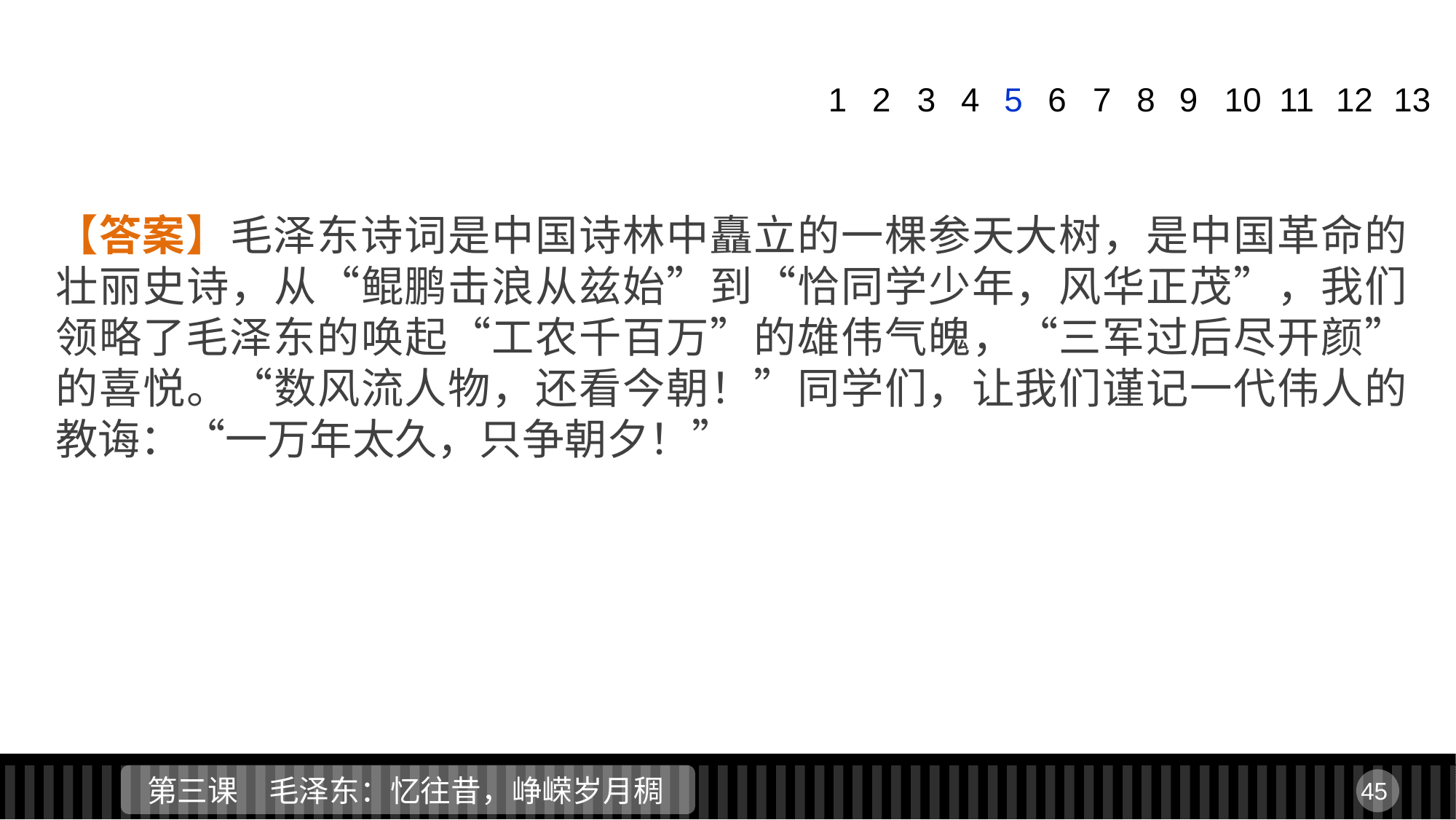

1
2
3
4
5
6
7
8
9
11
12
13
10
【答案】毛泽东诗词是中国诗林中矗立的一棵参天大树，是中国革命的壮丽史诗，从“鲲鹏击浪从兹始”到“恰同学少年，风华正茂”，我们领略了毛泽东的唤起“工农千百万”的雄伟气魄，“三军过后尽开颜”的喜悦。“数风流人物，还看今朝！”同学们，让我们谨记一代伟人的教诲：“一万年太久，只争朝夕！”